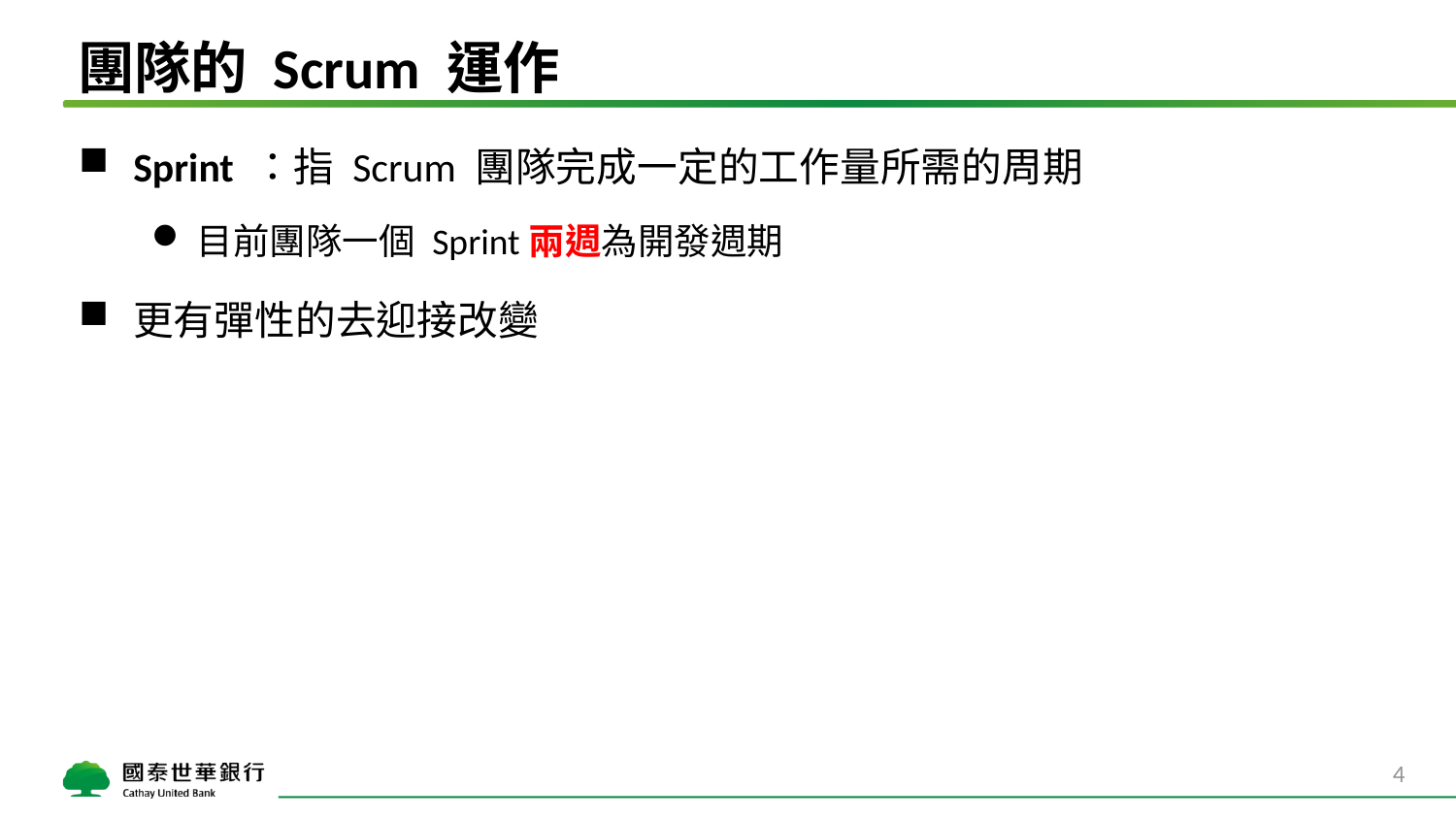

# 團隊的 Scrum 運作
Sprint ：指 Scrum 團隊完成一定的工作量所需的周期
目前團隊一個 Sprint兩週為開發週期
更有彈性的去迎接改變
4